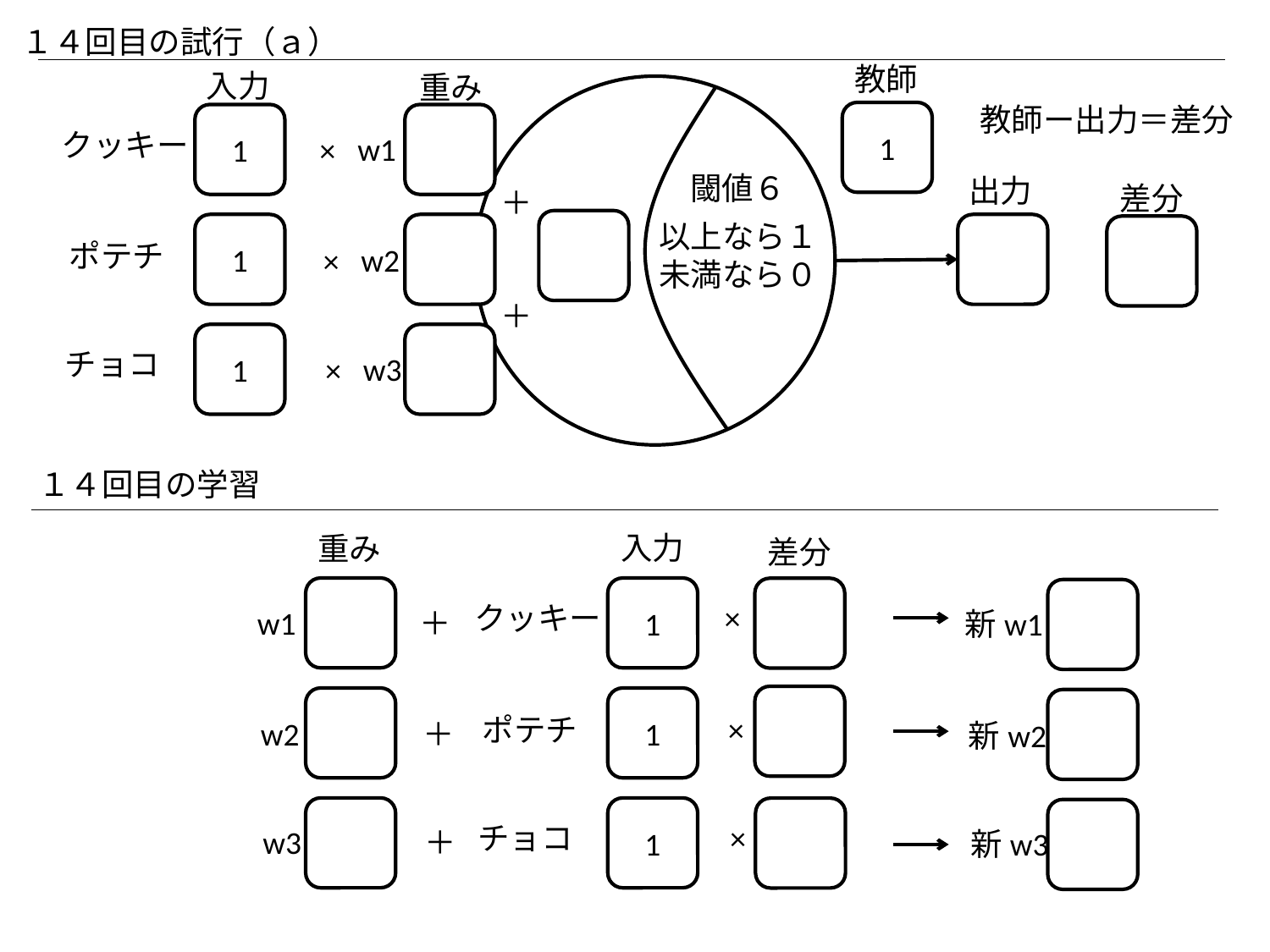

１４回目の試行（ａ）
教師
入力
重み

教師ー出力＝差分
1
1

クッキー
w1
×
閾値６
出力
差分
＋
以上なら１
未満なら０

1

ポテチ
w2
×
＋
1

チョコ
w3
×
１４回目の学習
入力
重み
差分

1

クッキー
×
w1
＋
新w1

1

ポテチ
×
w2
＋
新w2

1

チョコ
×
w3
＋
新w3